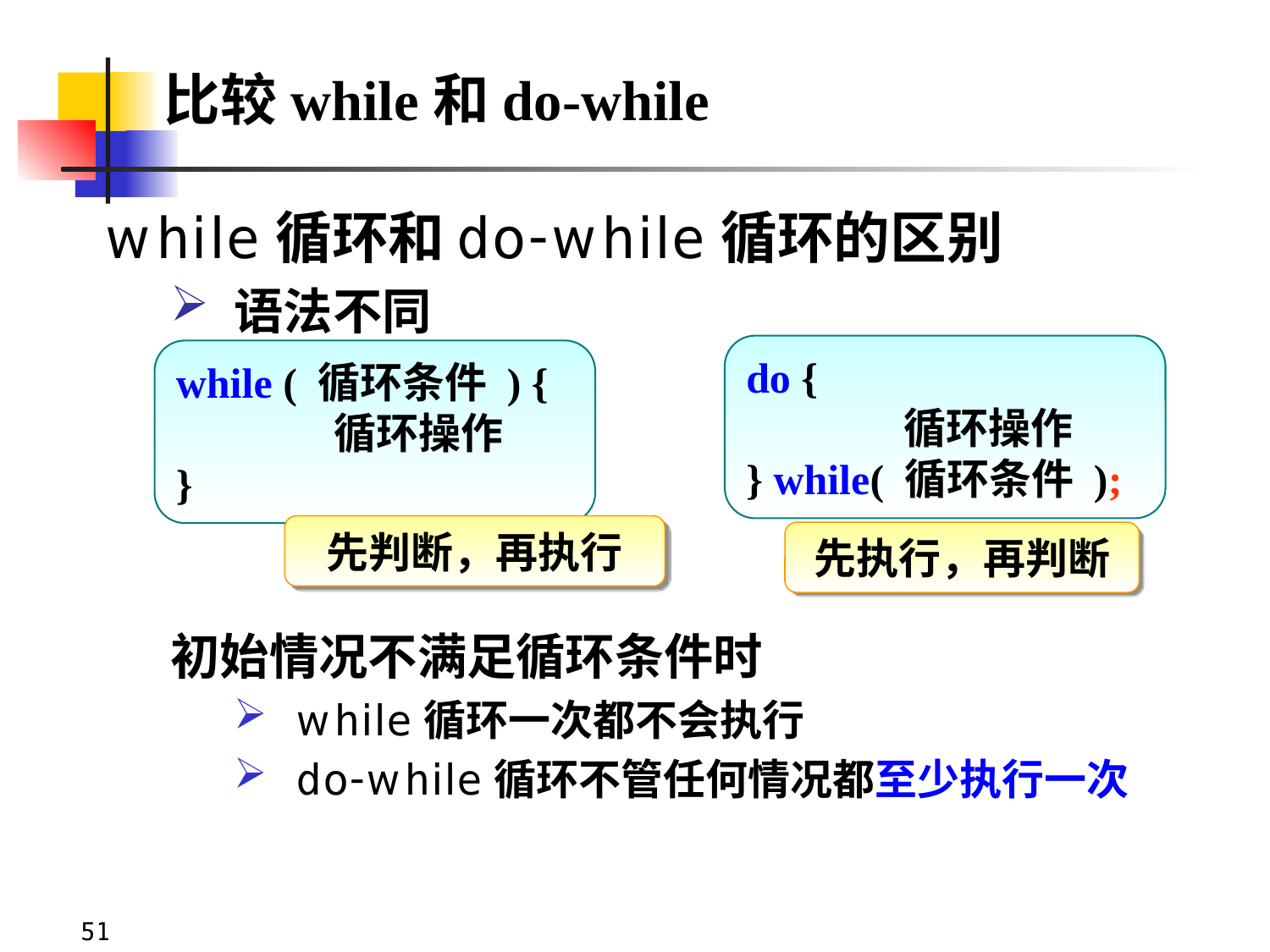

比较while和do-while
while循环和do-while循环的区别
语法不同

初始情况不满足循环条件时
while循环一次都不会执行
do-while循环不管任何情况都至少执行一次
do {
		循环操作
} while( 循环条件 );
while ( 循环条件 ) {
		循环操作
}
先判断，再执行
先执行，再判断
51